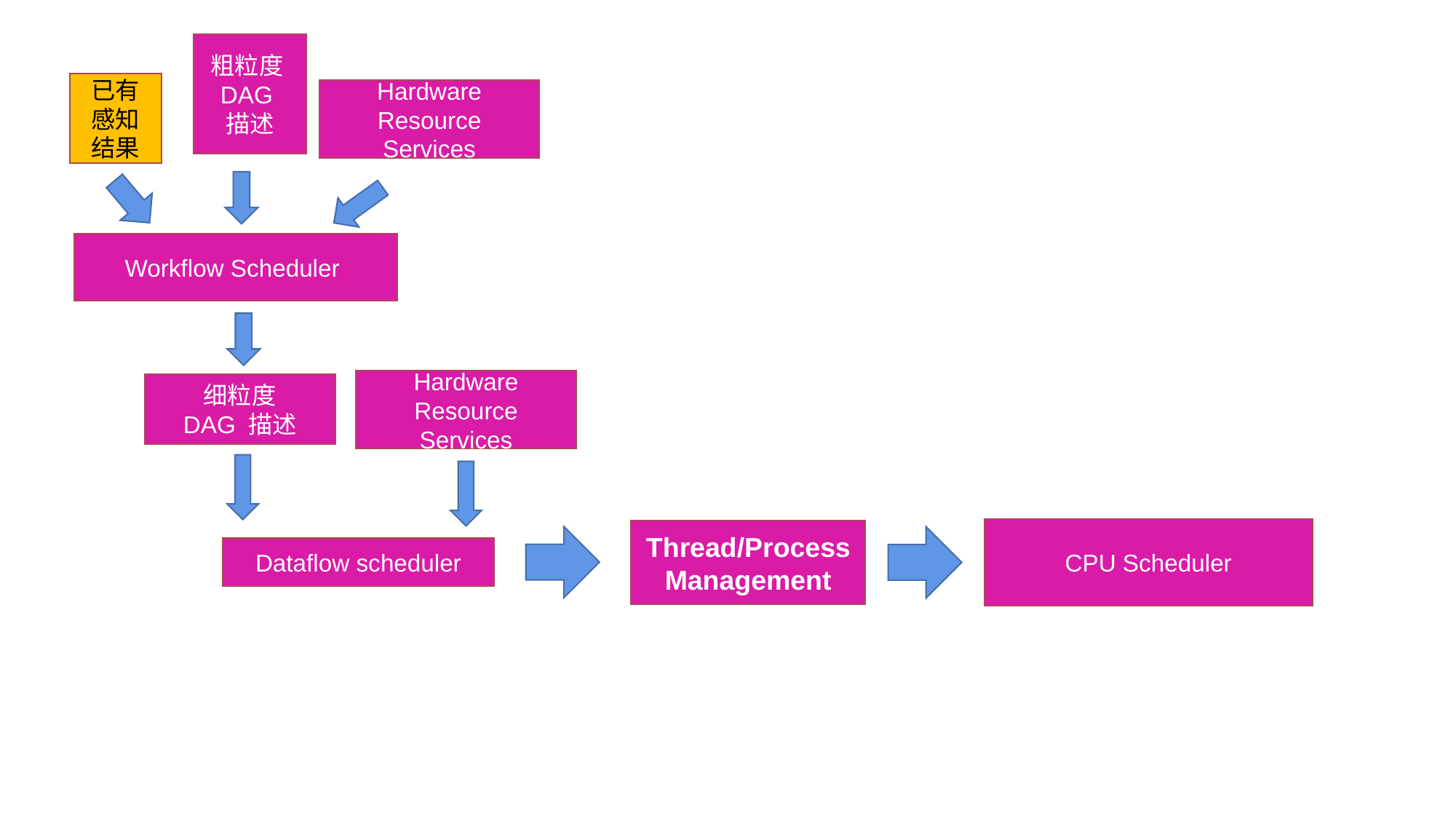

粗粒度DAG
描述
已有感知结果
Hardware Resource Services

Workflow Scheduler

Hardware Resource Services
细粒度
DAG 描述

CPU Scheduler
Thread/Process Management

Dataflow scheduler